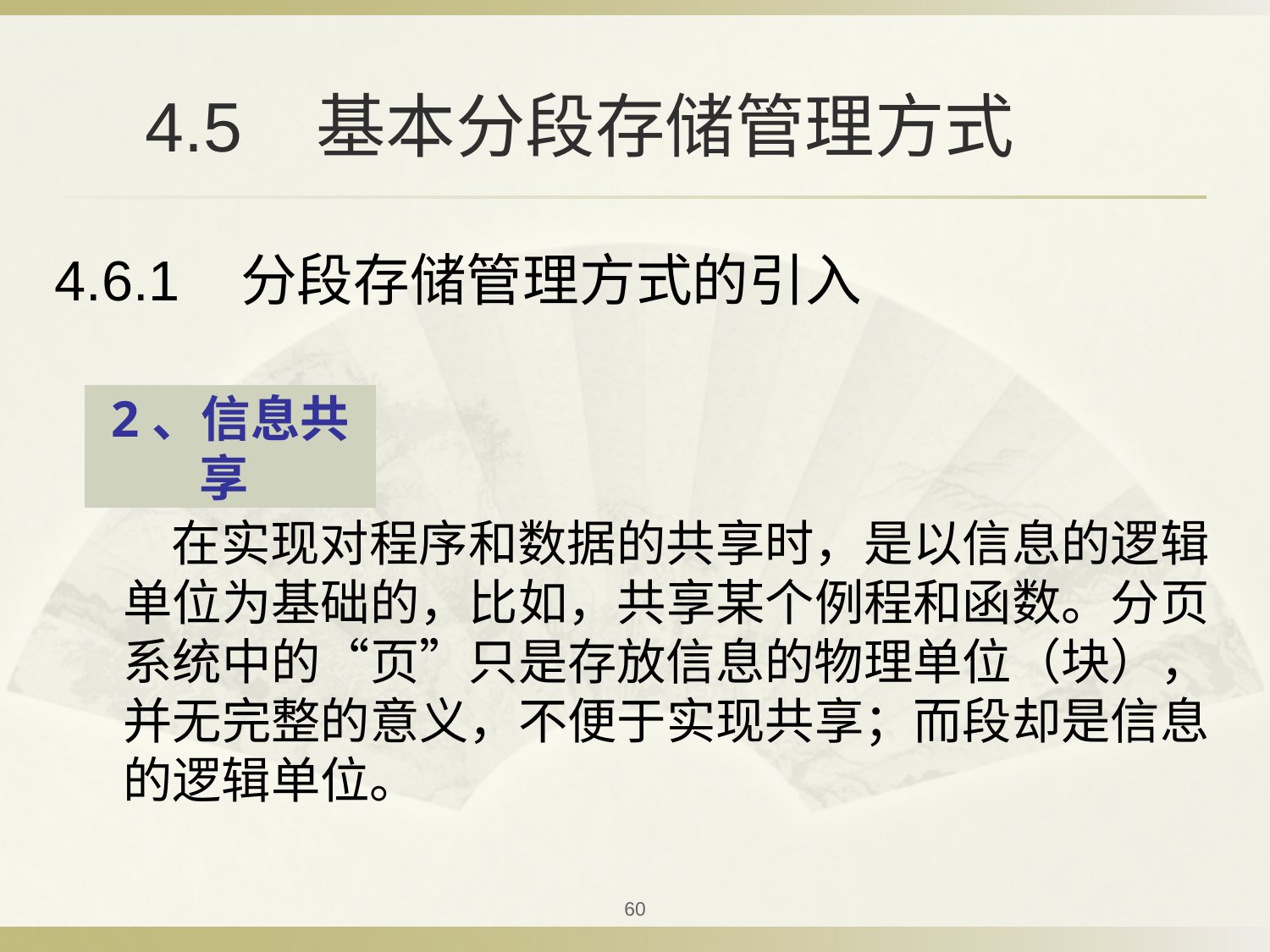

# 4.5   基本分段存储管理方式
4.6.1   分段存储管理方式的引入
2、信息共享
    在实现对程序和数据的共享时，是以信息的逻辑单位为基础的，比如，共享某个例程和函数。分页系统中的“页”只是存放信息的物理单位（块），并无完整的意义，不便于实现共享；而段却是信息的逻辑单位。
60